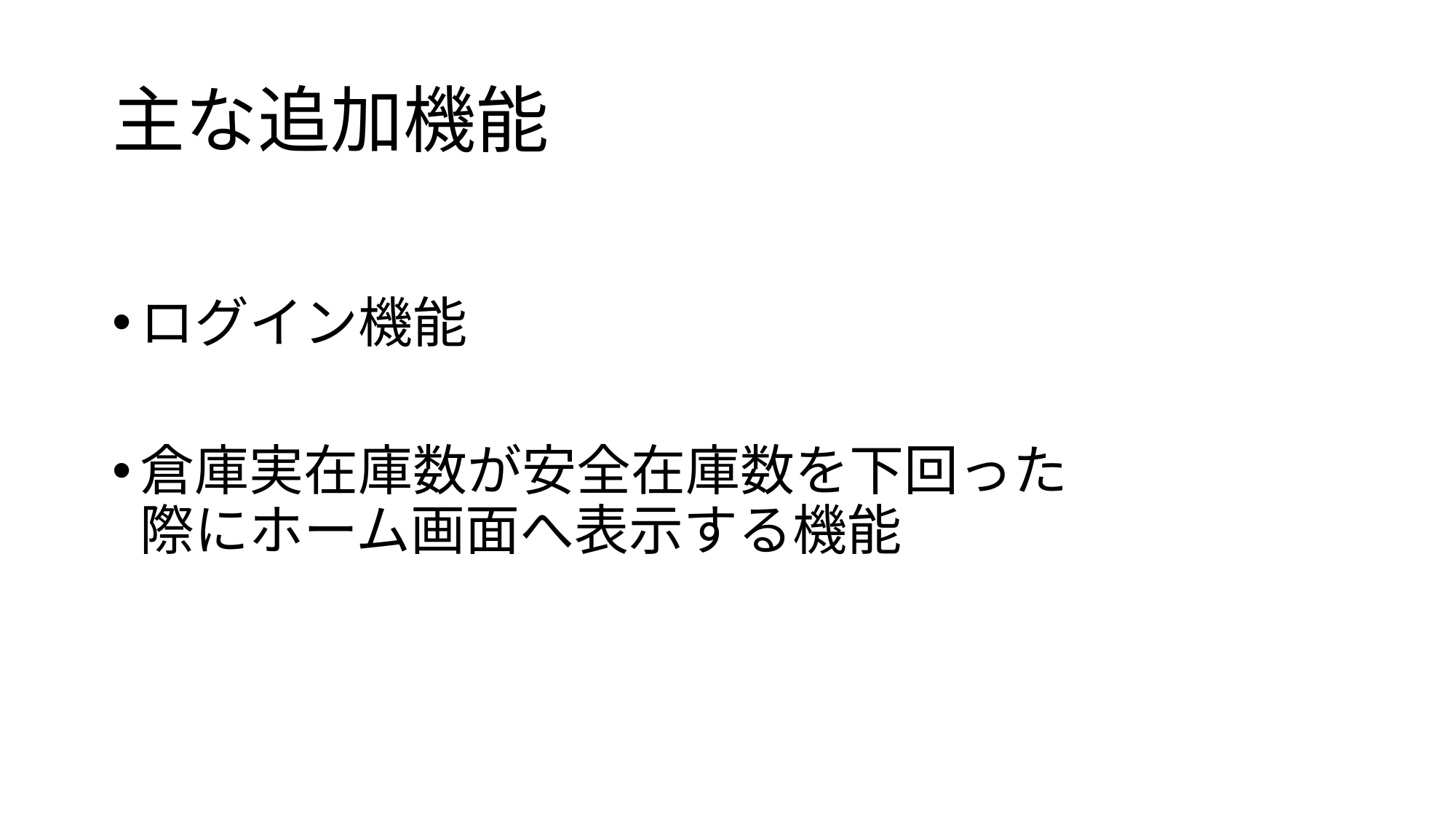

# 主な追加機能
ログイン機能

倉庫実在庫数が安全在庫数を下回った際にホーム画面へ表示する機能